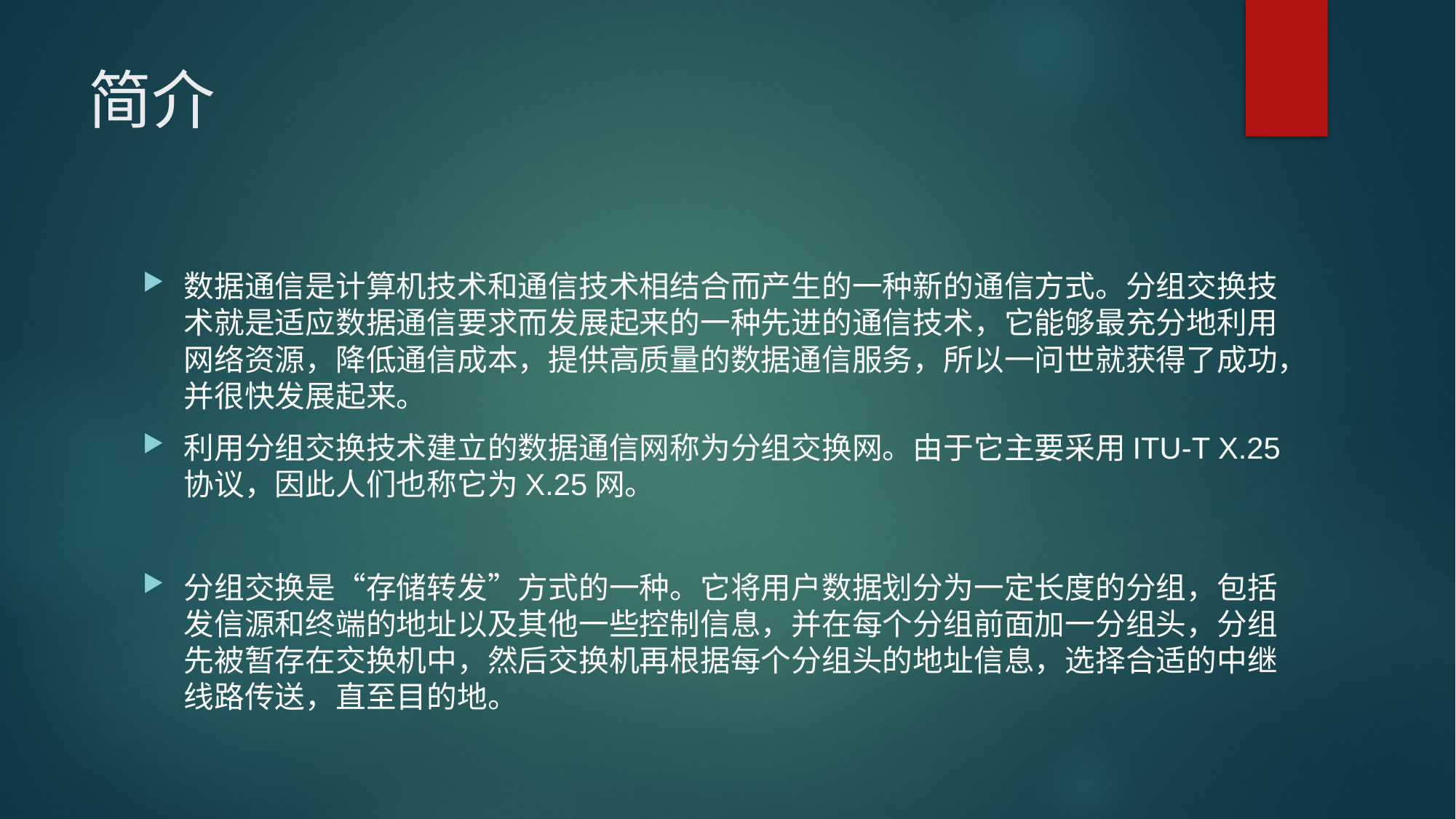

# 简介

数据通信是计算机技术和通信技术相结合而产生的一种新的通信方式。分组交换技术就是适应数据通信要求而发展起来的一种先进的通信技术，它能够最充分地利用网络资源，降低通信成本，提供高质量的数据通信服务，所以一问世就获得了成功，并很快发展起来。
利用分组交换技术建立的数据通信网称为分组交换网。由于它主要采用ITU-T X.25协议，因此人们也称它为X.25网。

分组交换是“存储转发”方式的一种。它将用户数据划分为一定长度的分组，包括发信源和终端的地址以及其他一些控制信息，并在每个分组前面加一分组头，分组先被暂存在交换机中，然后交换机再根据每个分组头的地址信息，选择合适的中继线路传送，直至目的地。